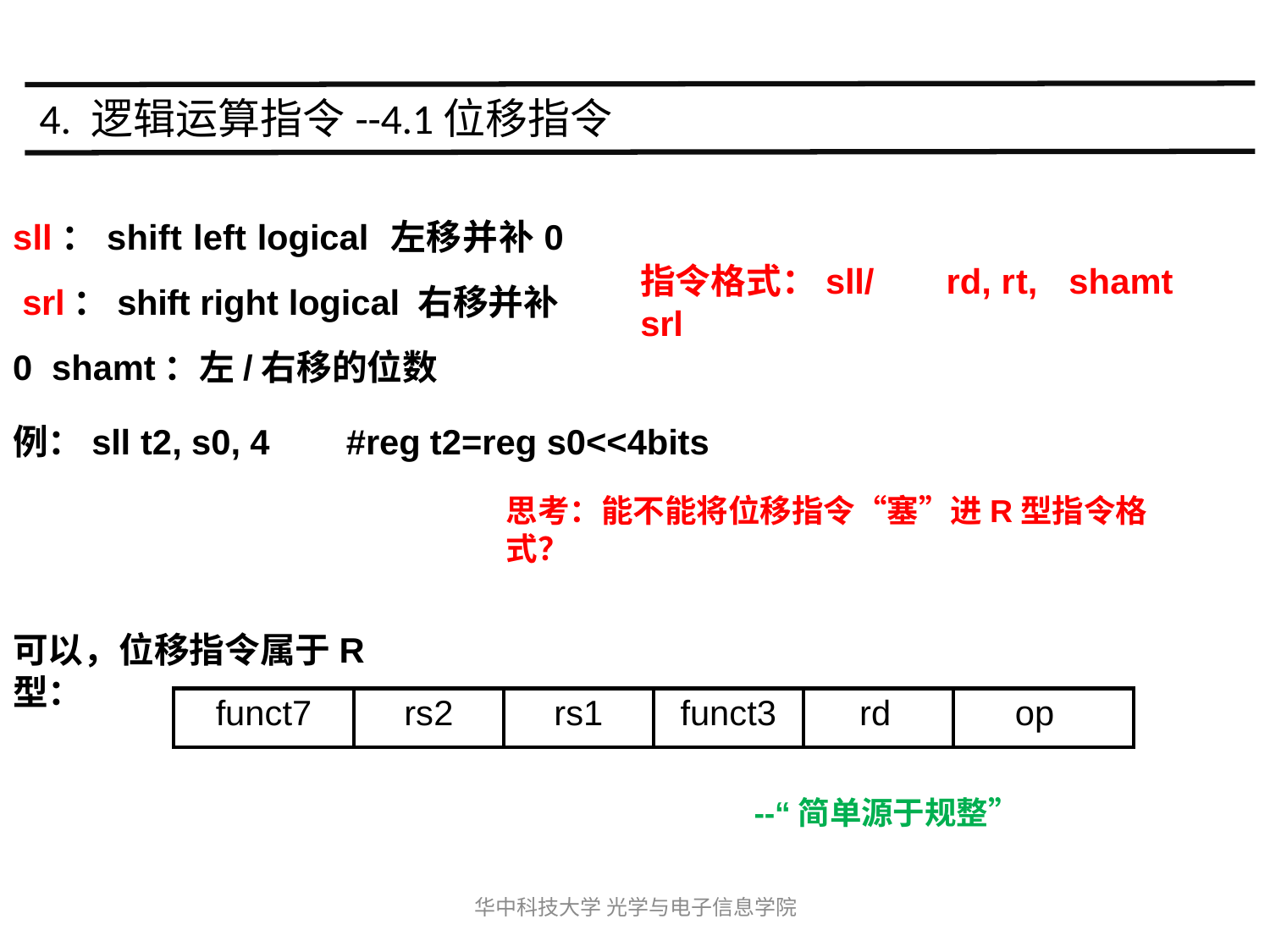

华中科技大学光学与电子信息学院
# 4. 逻辑运算指令--4.1位移指令
sll：shift left logical 左移并补0  srl：shift right logical 右移并补0  shamt：左/右移的位数
指令格式：sll/srl
rd, rt,	shamt
例：sll t2, s0, 4
#reg t2=reg s0<<4bits
思考：能不能将位移指令“塞”进R型指令格式？
可以，位移指令属于R型：
| funct7 | rs2 | rs1 | funct3 | rd | op |
| --- | --- | --- | --- | --- | --- |

--“简单源于规整”